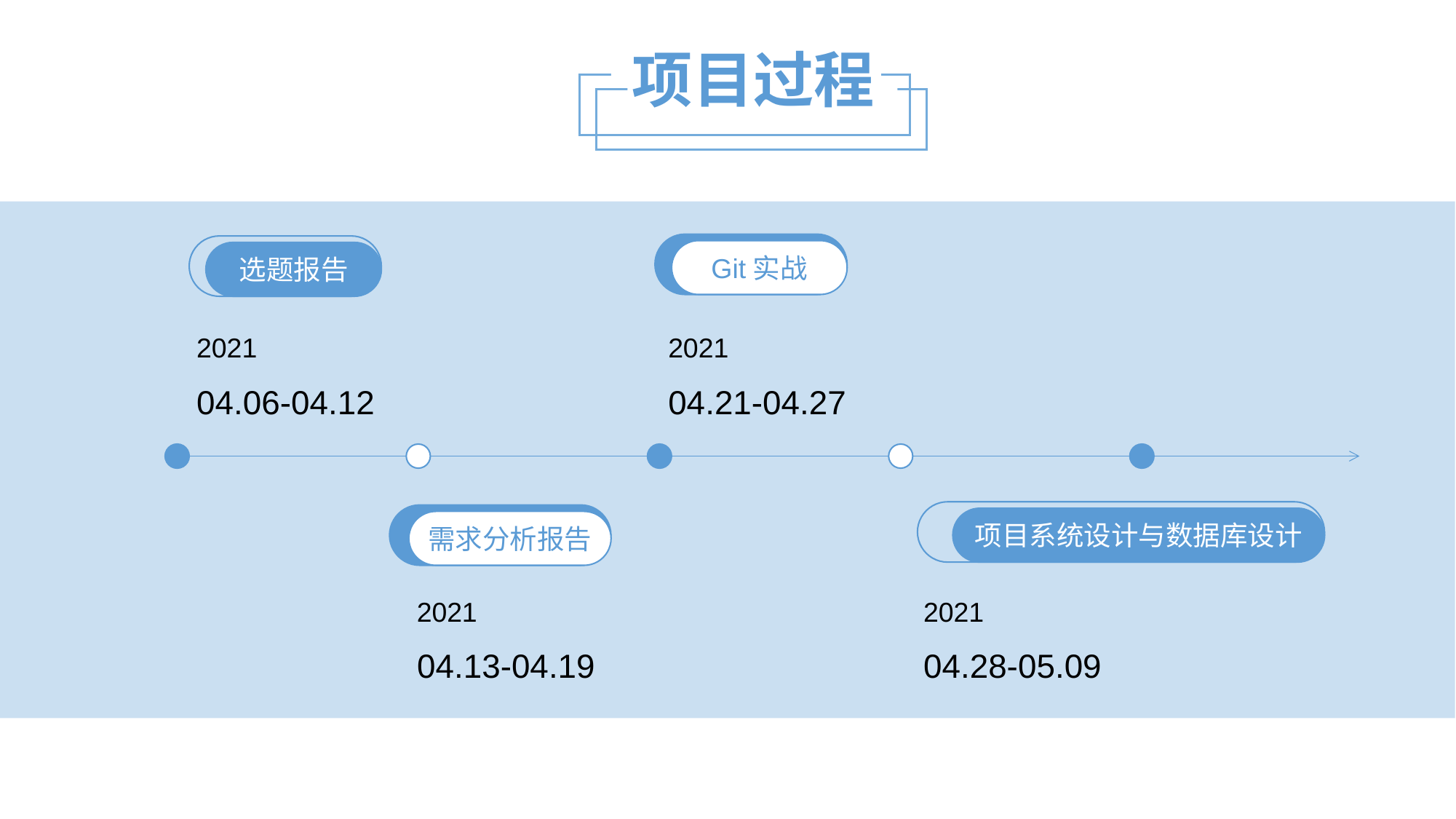

项目过程

Git实战

选题报告
2021
2021
04.06-04.12
04.21-04.27

项目系统设计与数据库设计

需求分析报告
2021
2021
04.13-04.19
04.28-05.09